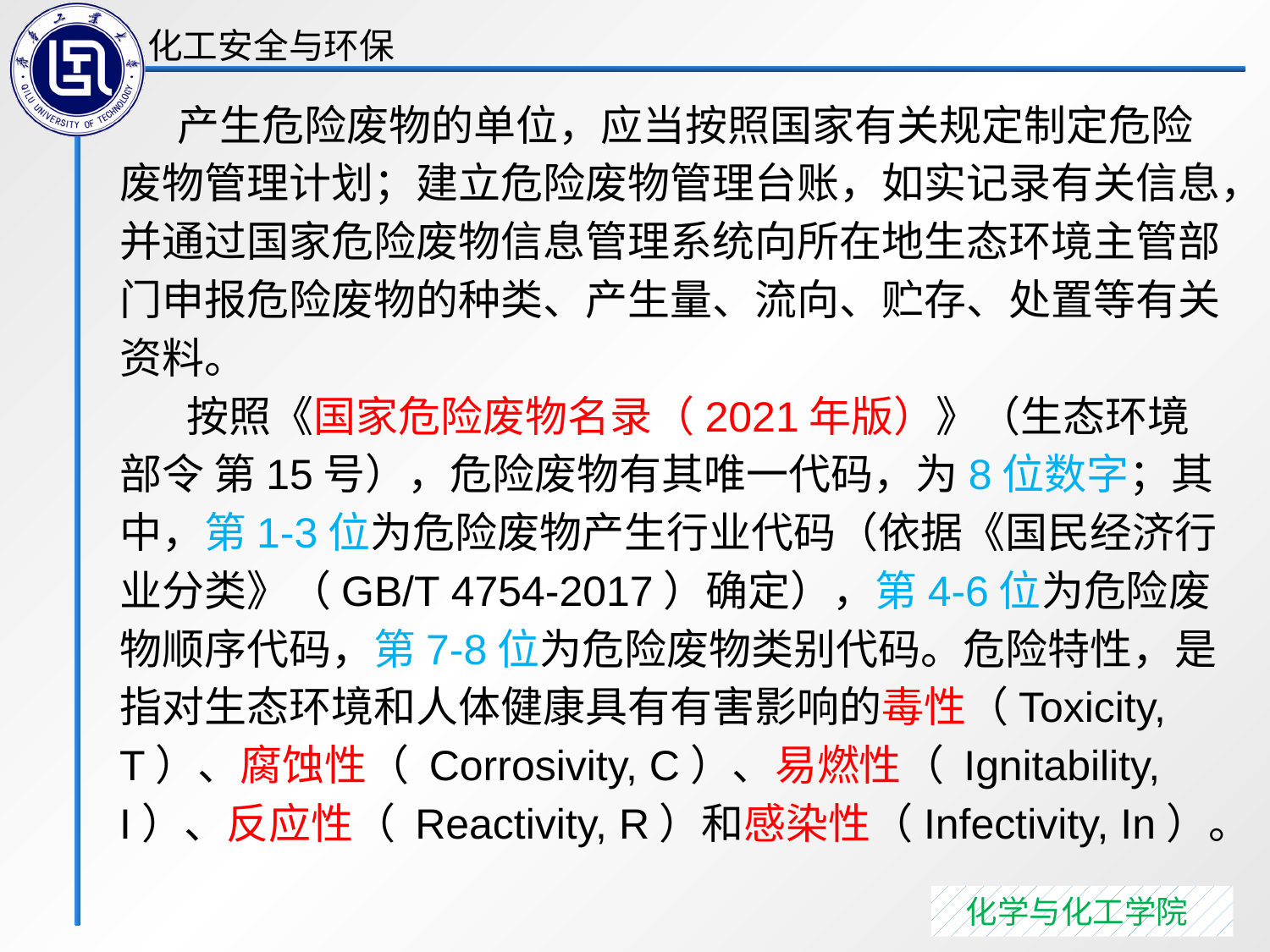

产生危险废物的单位，应当按照国家有关规定制定危险废物管理计划；建立危险废物管理台账，如实记录有关信息，并通过国家危险废物信息管理系统向所在地生态环境主管部门申报危险废物的种类、产生量、流向、贮存、处置等有关资料。
      按照《国家危险废物名录（2021年版）》（生态环境部令 第15号），危险废物有其唯一代码，为8位数字；其中，第1-3位为危险废物产生行业代码（依据《国民经济行业分类》（GB/T 4754-2017）确定），第4-6位为危险废物顺序代码，第7-8位为危险废物类别代码。危险特性，是指对生态环境和人体健康具有有害影响的毒性（Toxicity, T）、腐蚀性（ Corrosivity, C）、易燃性（ Ignitability, I）、反应性（ Reactivity, R）和感染性（Infectivity, In）。